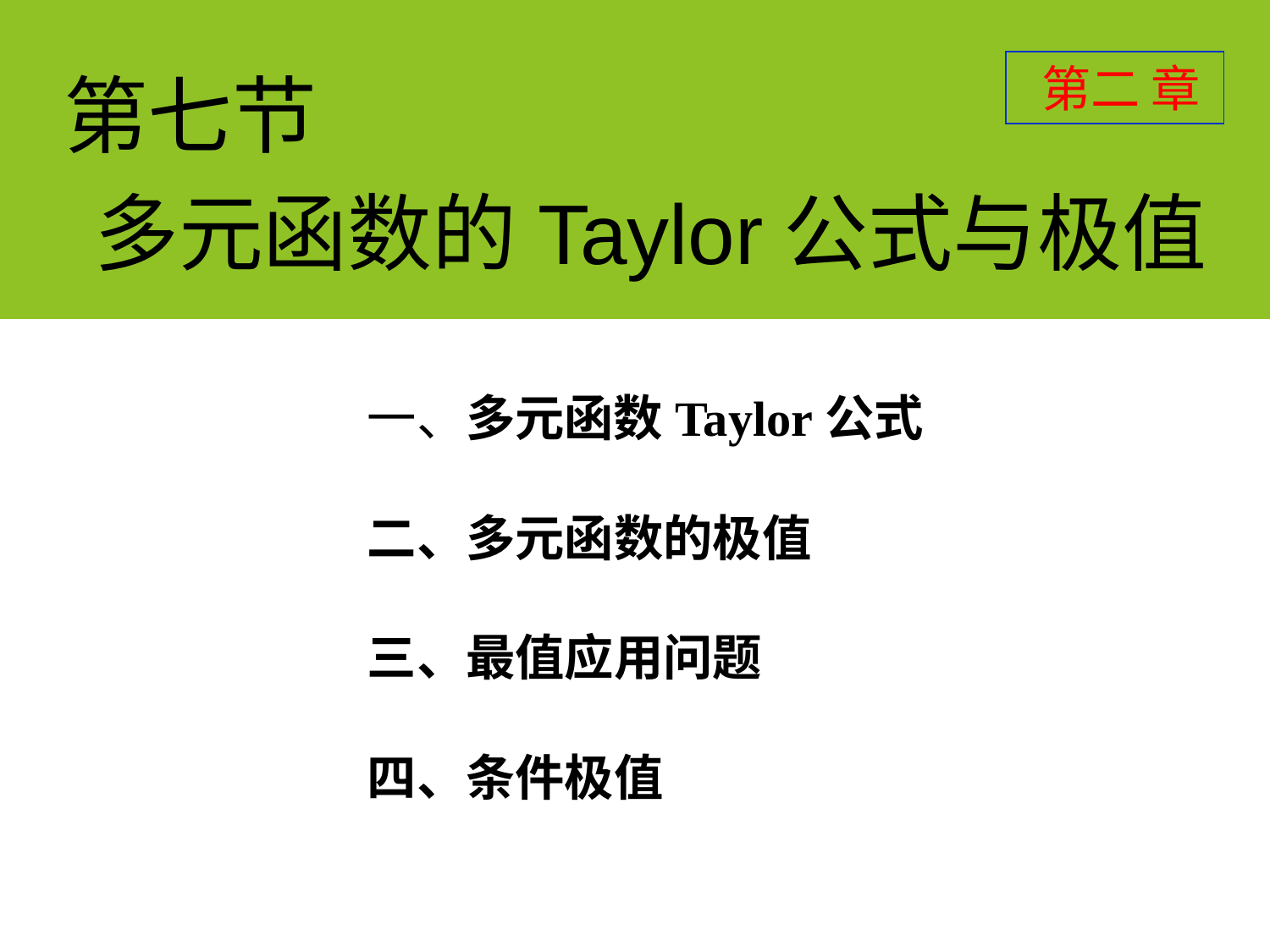

第二 章
第七节
多元函数的Taylor公式与极值

一、多元函数Taylor公式
二、多元函数的极值
三、最值应用问题
四、条件极值